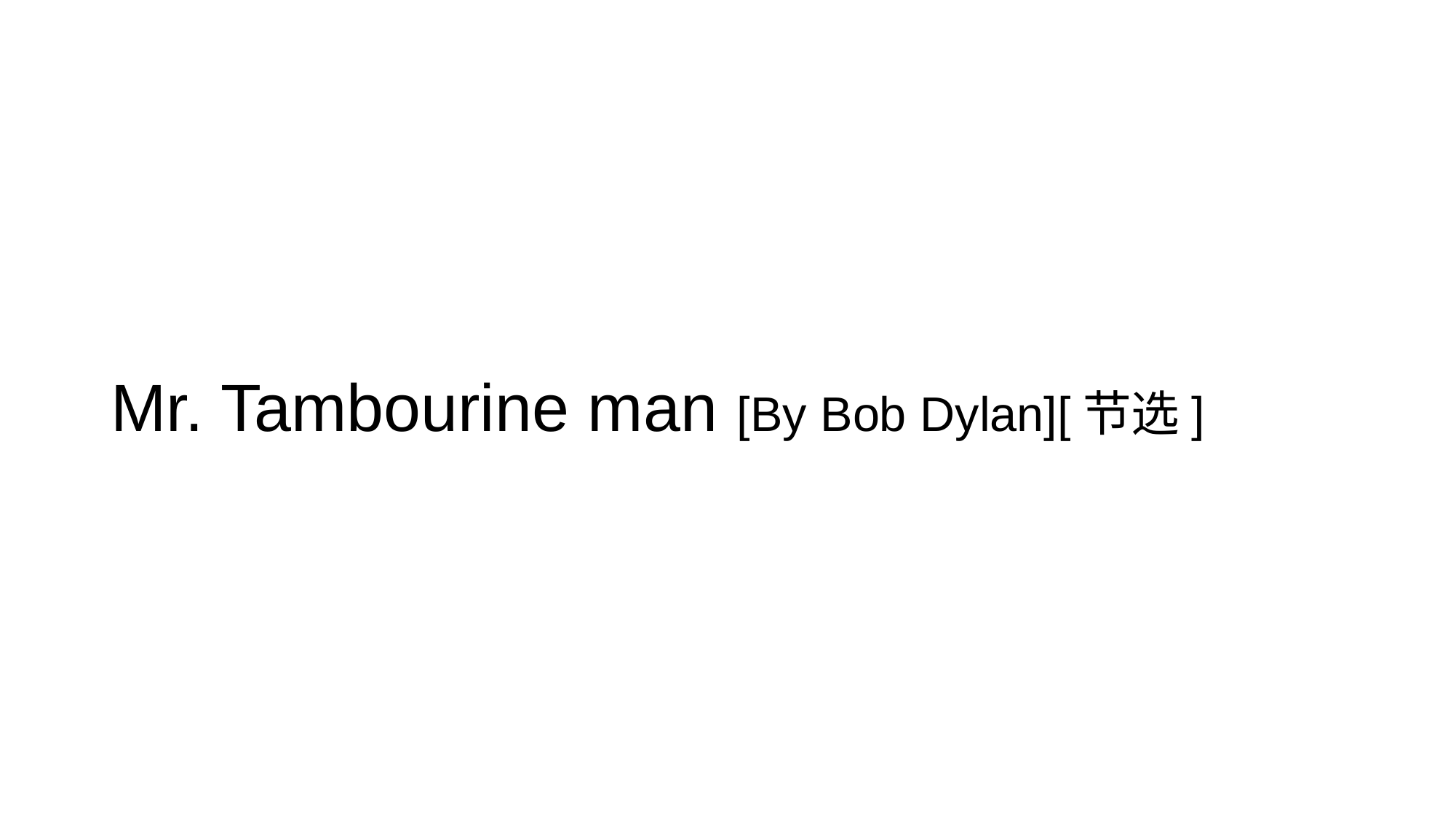

# Mr. Tambourine man [By Bob Dylan][节选]